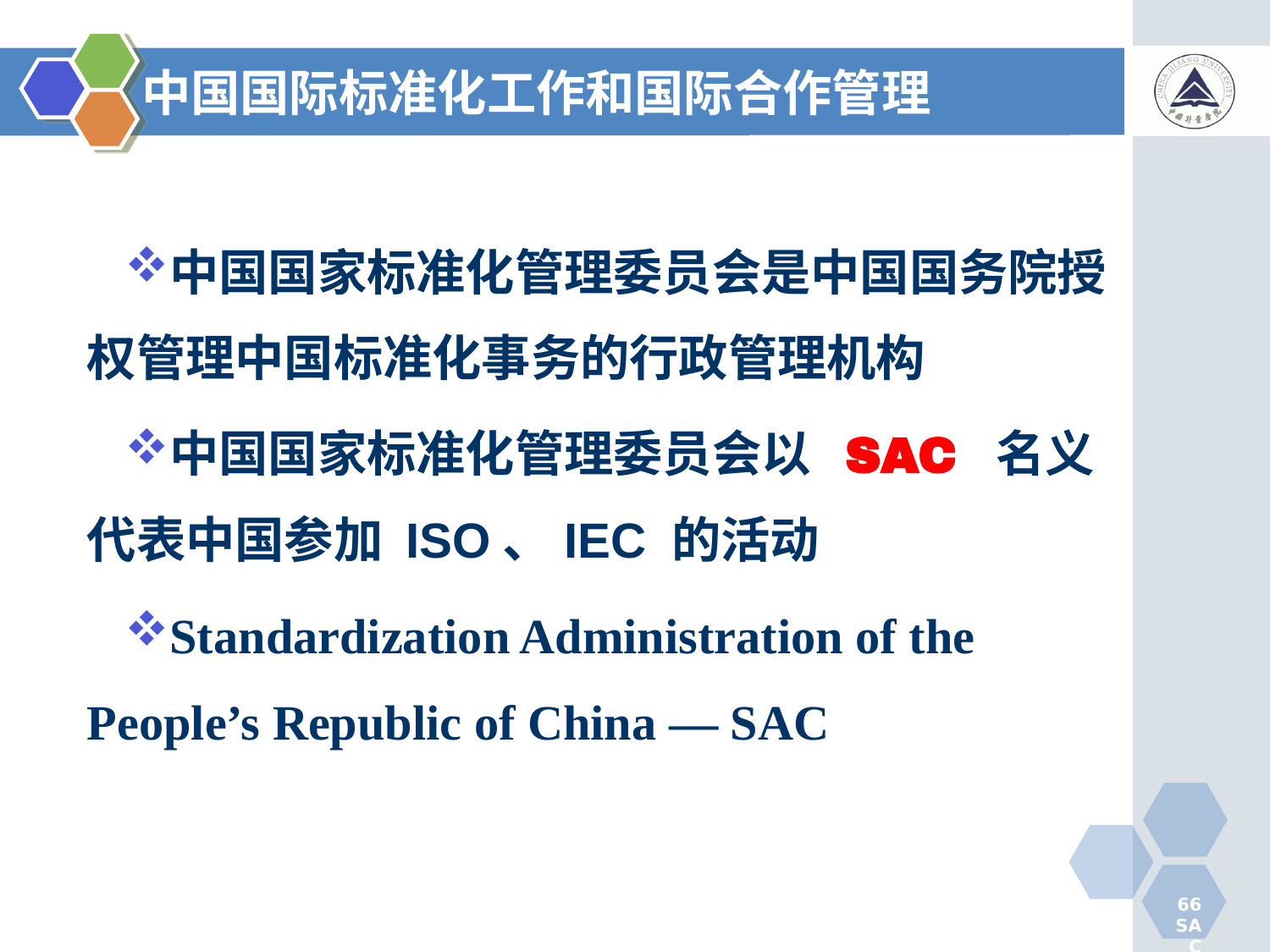

# 中国国际标准化工作和国际合作管理
中国国家标准化管理委员会是中国国务院授权管理中国标准化事务的行政管理机构
中国国家标准化管理委员会以  SAC  名义代表中国参加 ISO、IEC 的活动
Standardization Administration of the People’s Republic of China — SAC
66SAC